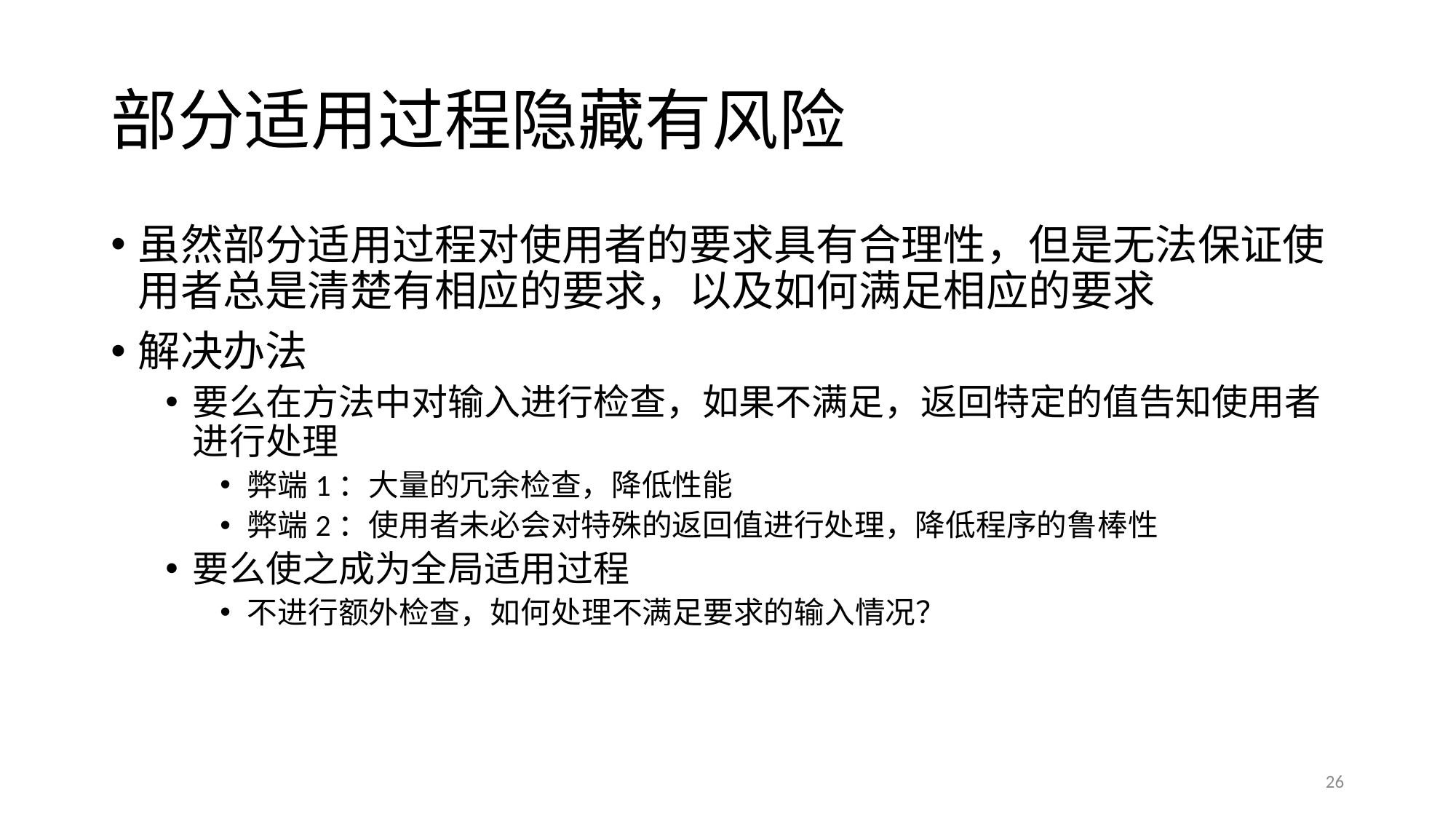

# 部分适用过程隐藏有风险
虽然部分适用过程对使用者的要求具有合理性，但是无法保证使用者总是清楚有相应的要求，以及如何满足相应的要求
解决办法
要么在方法中对输入进行检查，如果不满足，返回特定的值告知使用者进行处理
弊端1：大量的冗余检查，降低性能
弊端2：使用者未必会对特殊的返回值进行处理，降低程序的鲁棒性
要么使之成为全局适用过程
不进行额外检查，如何处理不满足要求的输入情况？
26